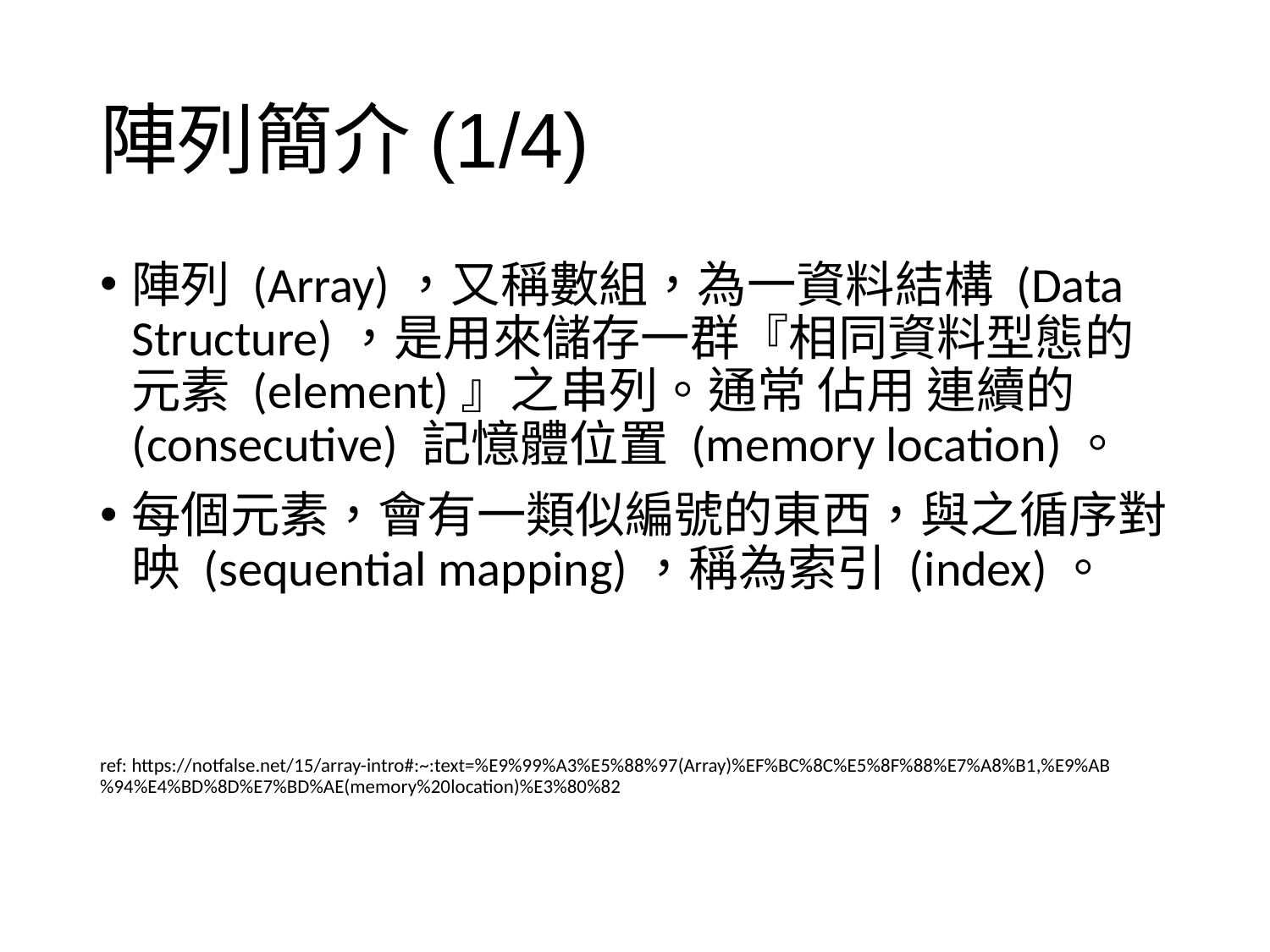

# 陣列簡介(1/4)
陣列 (Array)，又稱數組，為一資料結構 (Data Structure)，是用來儲存一群『相同資料型態的元素 (element)』之串列。通常 佔用 連續的 (consecutive) 記憶體位置 (memory location)。
每個元素，會有一類似編號的東西，與之循序對映 (sequential mapping)，稱為索引 (index)。

ref: https://notfalse.net/15/array-intro#:~:text=%E9%99%A3%E5%88%97(Array)%EF%BC%8C%E5%8F%88%E7%A8%B1,%E9%AB%94%E4%BD%8D%E7%BD%AE(memory%20location)%E3%80%82